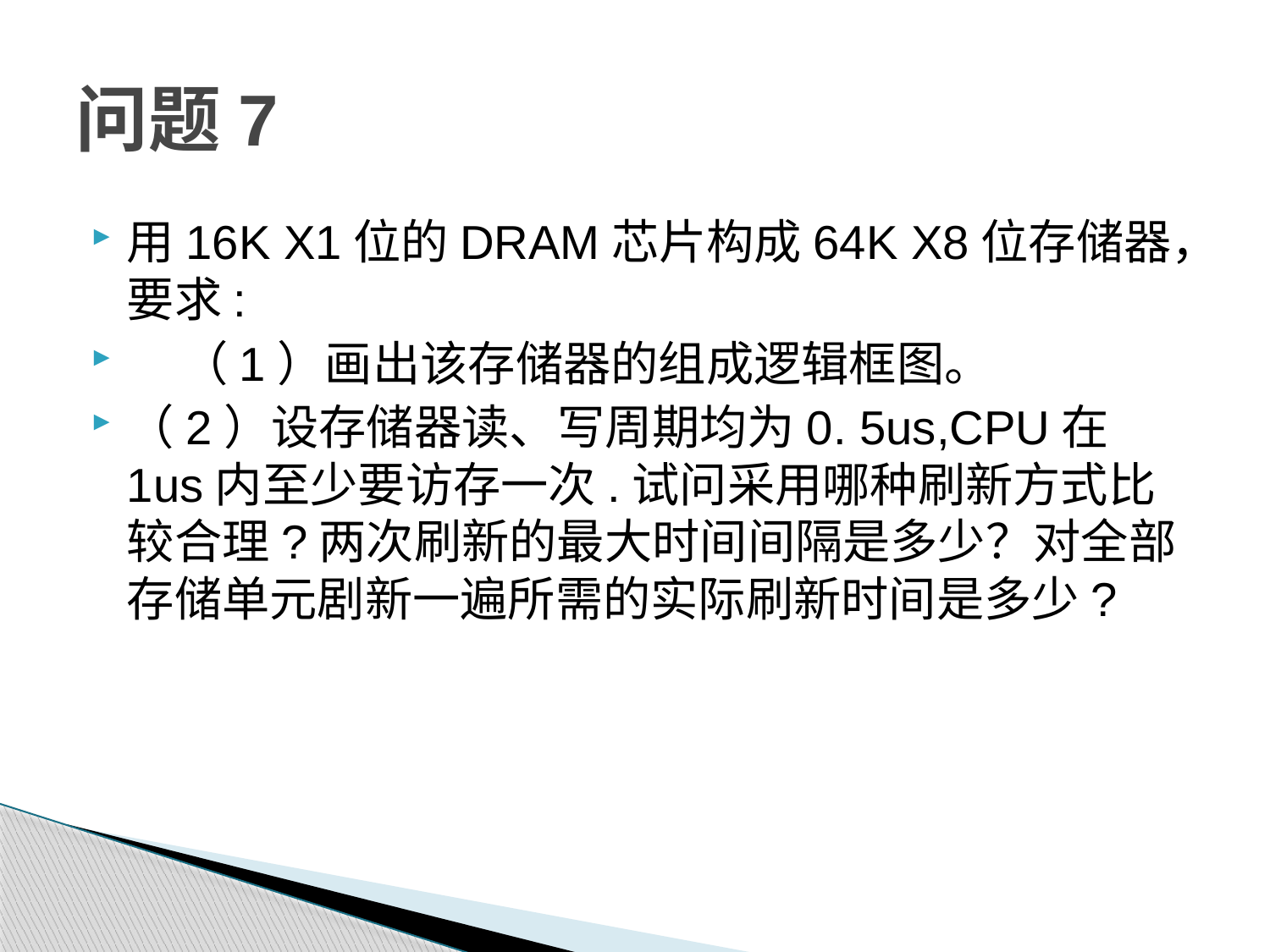

# 问题7
用16K X1位的DRAM芯片构成64K X8位存储器，要求:
    （1）画出该存储器的组成逻辑框图。
（2）设存储器读、写周期均为0. 5us,CPU在1us内至少要访存一次.试问采用哪种刷新方式比较合理?两次刷新的最大时间间隔是多少？对全部存储单元剧新一遍所需的实际刷新时间是多少?